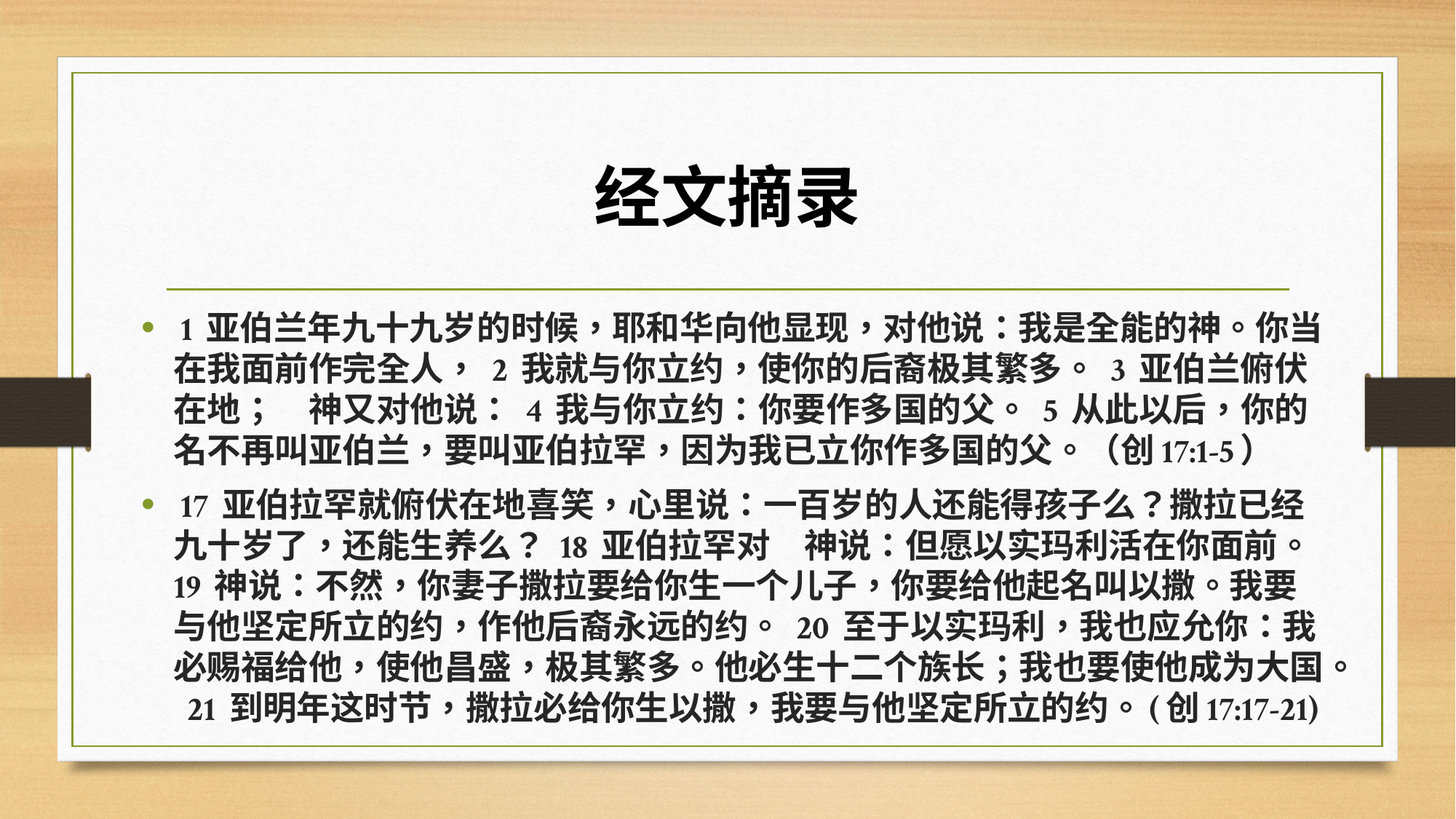

# 经文摘录
 1 亚伯兰年九十九岁的时候，耶和华向他显现，对他说：我是全能的神。你当在我面前作完全人， 2 我就与你立约，使你的后裔极其繁多。 3 亚伯兰俯伏在地；　神又对他说： 4 我与你立约：你要作多国的父。 5 从此以后，你的名不再叫亚伯兰，要叫亚伯拉罕，因为我已立你作多国的父。（创17:1-5）
 17 亚伯拉罕就俯伏在地喜笑，心里说：一百岁的人还能得孩子么？撒拉已经九十岁了，还能生养么？ 18 亚伯拉罕对　神说：但愿以实玛利活在你面前。 19 神说：不然，你妻子撒拉要给你生一个儿子，你要给他起名叫以撒。我要与他坚定所立的约，作他后裔永远的约。 20 至于以实玛利，我也应允你：我必赐福给他，使他昌盛，极其繁多。他必生十二个族长；我也要使他成为大国。 21 到明年这时节，撒拉必给你生以撒，我要与他坚定所立的约。(创17:17-21)